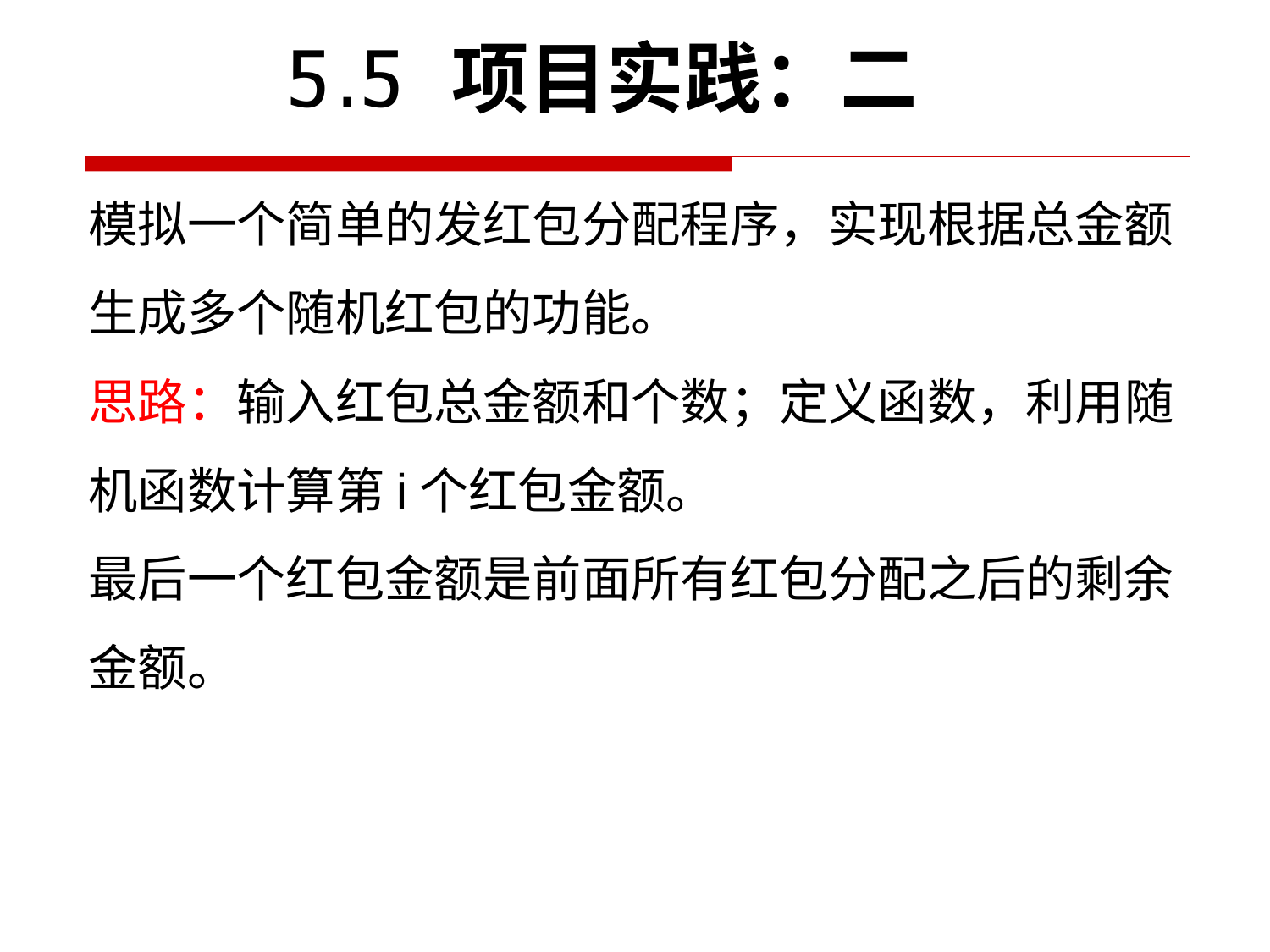

5.5 项目实践：二
模拟一个简单的发红包分配程序，实现根据总金额生成多个随机红包的功能。
思路：输入红包总金额和个数；定义函数，利用随机函数计算第i个红包金额。
最后一个红包金额是前面所有红包分配之后的剩余金额。